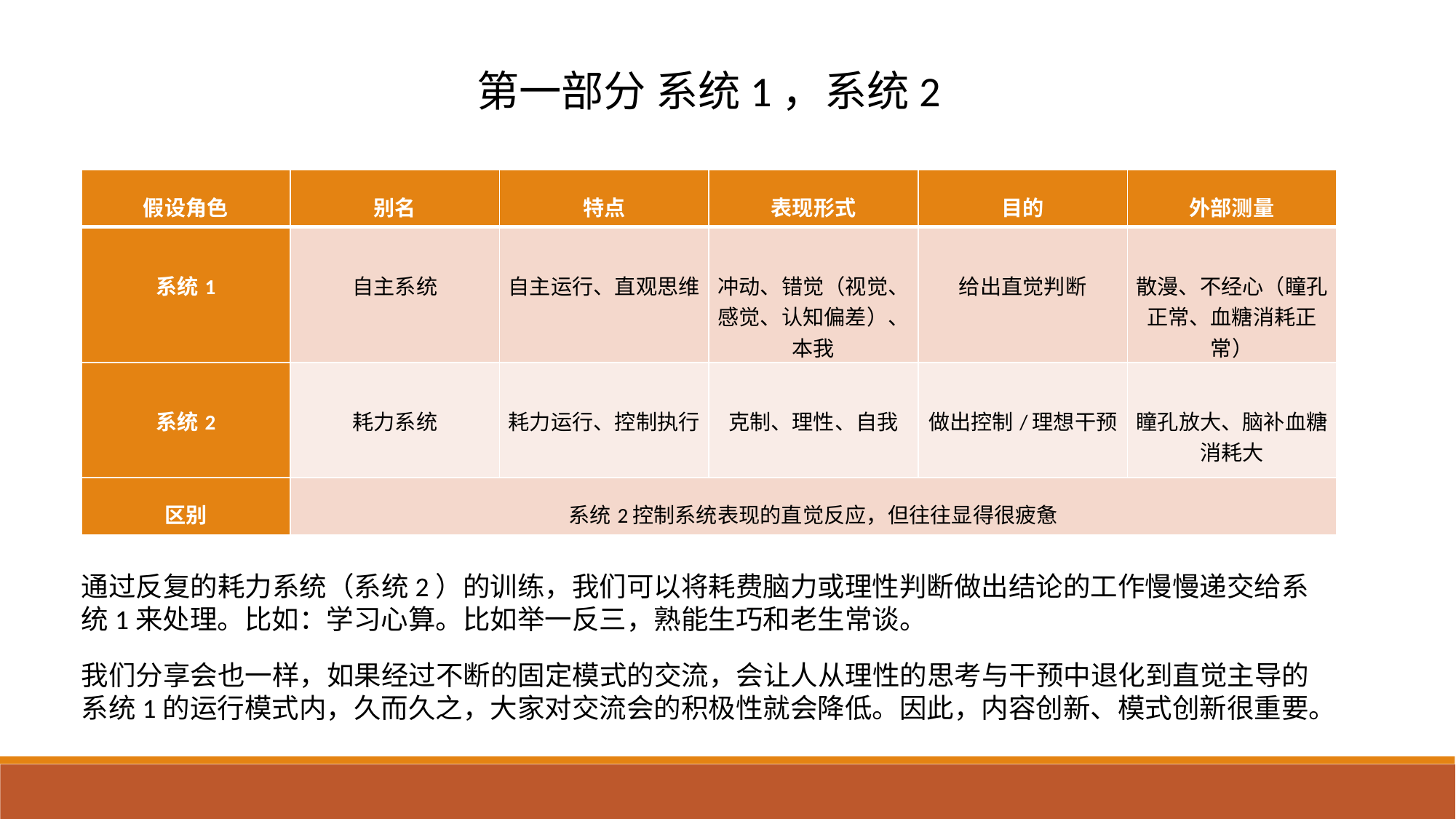

第一部分 系统1，系统2
| 假设角色 | 别名 | 特点 | 表现形式 | 目的 | 外部测量 |
| --- | --- | --- | --- | --- | --- |
| 系统1 | 自主系统 | 自主运行、直观思维 | 冲动、错觉（视觉、感觉、认知偏差）、本我 | 给出直觉判断 | 散漫、不经心（瞳孔正常、血糖消耗正常） |
| 系统2 | 耗力系统 | 耗力运行、控制执行 | 克制、理性、自我 | 做出控制/理想干预 | 瞳孔放大、脑补血糖消耗大 |
| 区别 | 系统2控制系统表现的直觉反应，但往往显得很疲惫 |  |  |  |  |
通过反复的耗力系统（系统2）的训练，我们可以将耗费脑力或理性判断做出结论的工作慢慢递交给系统1来处理。比如：学习心算。比如举一反三，熟能生巧和老生常谈。
我们分享会也一样，如果经过不断的固定模式的交流，会让人从理性的思考与干预中退化到直觉主导的系统1的运行模式内，久而久之，大家对交流会的积极性就会降低。因此，内容创新、模式创新很重要。